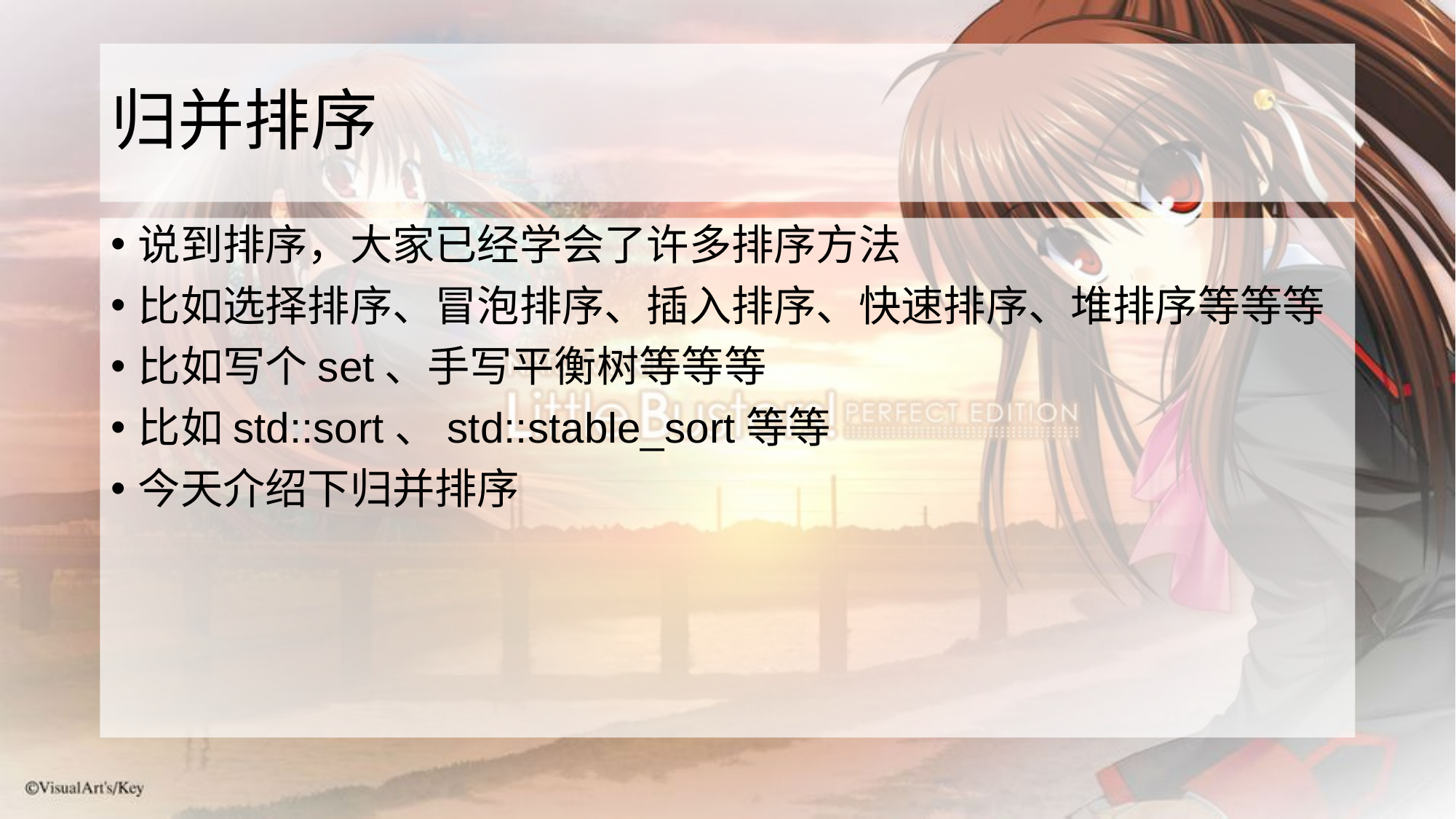

# 归并排序
说到排序，大家已经学会了许多排序方法
比如选择排序、冒泡排序、插入排序、快速排序、堆排序等等等
比如写个set、手写平衡树等等等
比如std::sort、std::stable_sort等等
今天介绍下归并排序